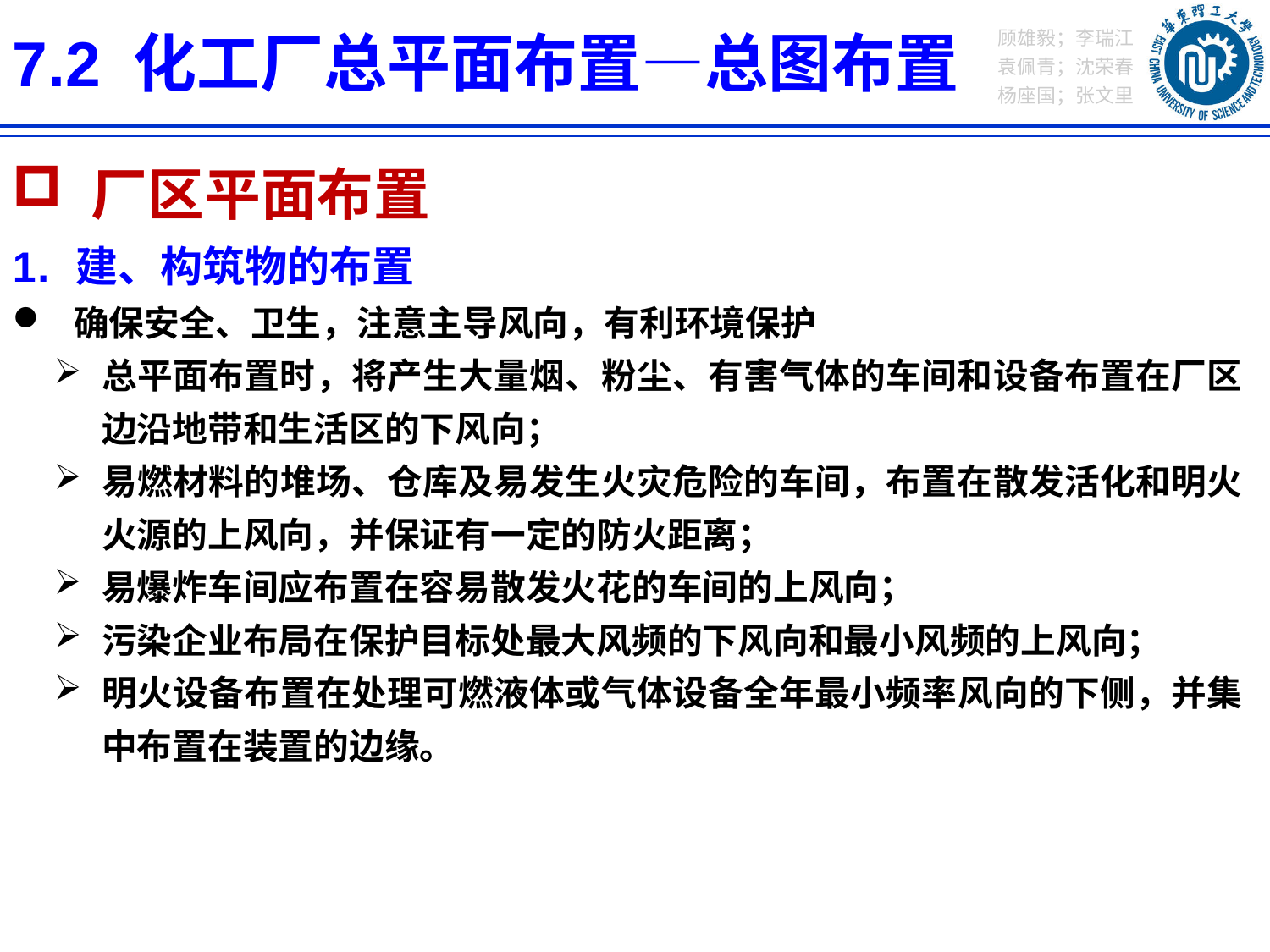

7.2 化工厂总平面布置—总图布置
 厂区平面布置
建、构筑物的布置
确保安全、卫生，注意主导风向，有利环境保护
总平面布置时，将产生大量烟、粉尘、有害气体的车间和设备布置在厂区边沿地带和生活区的下风向；
易燃材料的堆场、仓库及易发生火灾危险的车间，布置在散发活化和明火火源的上风向，并保证有一定的防火距离；
易爆炸车间应布置在容易散发火花的车间的上风向；
污染企业布局在保护目标处最大风频的下风向和最小风频的上风向；
明火设备布置在处理可燃液体或气体设备全年最小频率风向的下侧，并集中布置在装置的边缘。